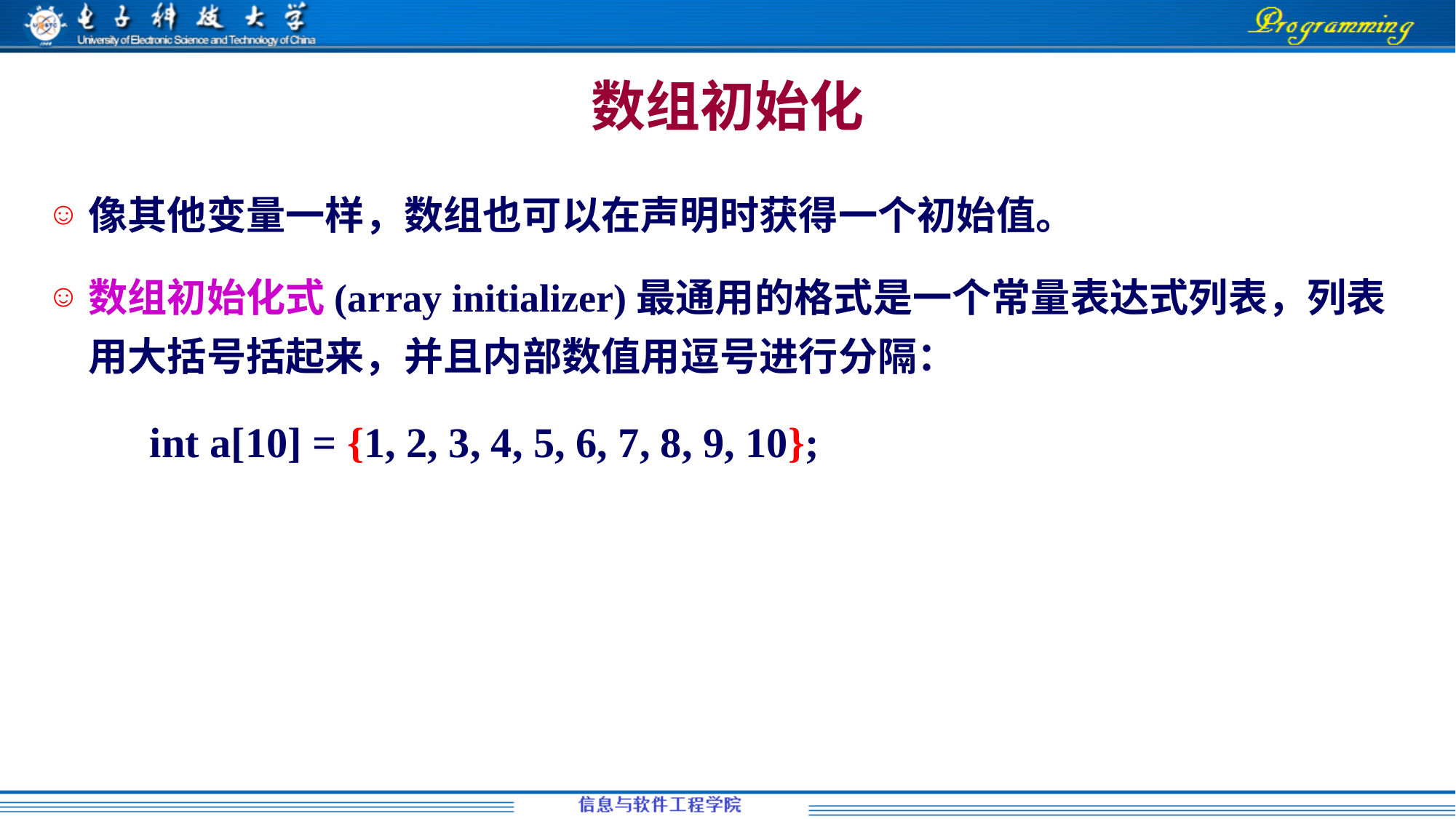

数组初始化
像其他变量一样，数组也可以在声明时获得一个初始值。
数组初始化式(array initializer)最通用的格式是一个常量表达式列表，列表用大括号括起来，并且内部数值用逗号进行分隔：
int a[10] = {1, 2, 3, 4, 5, 6, 7, 8, 9, 10};